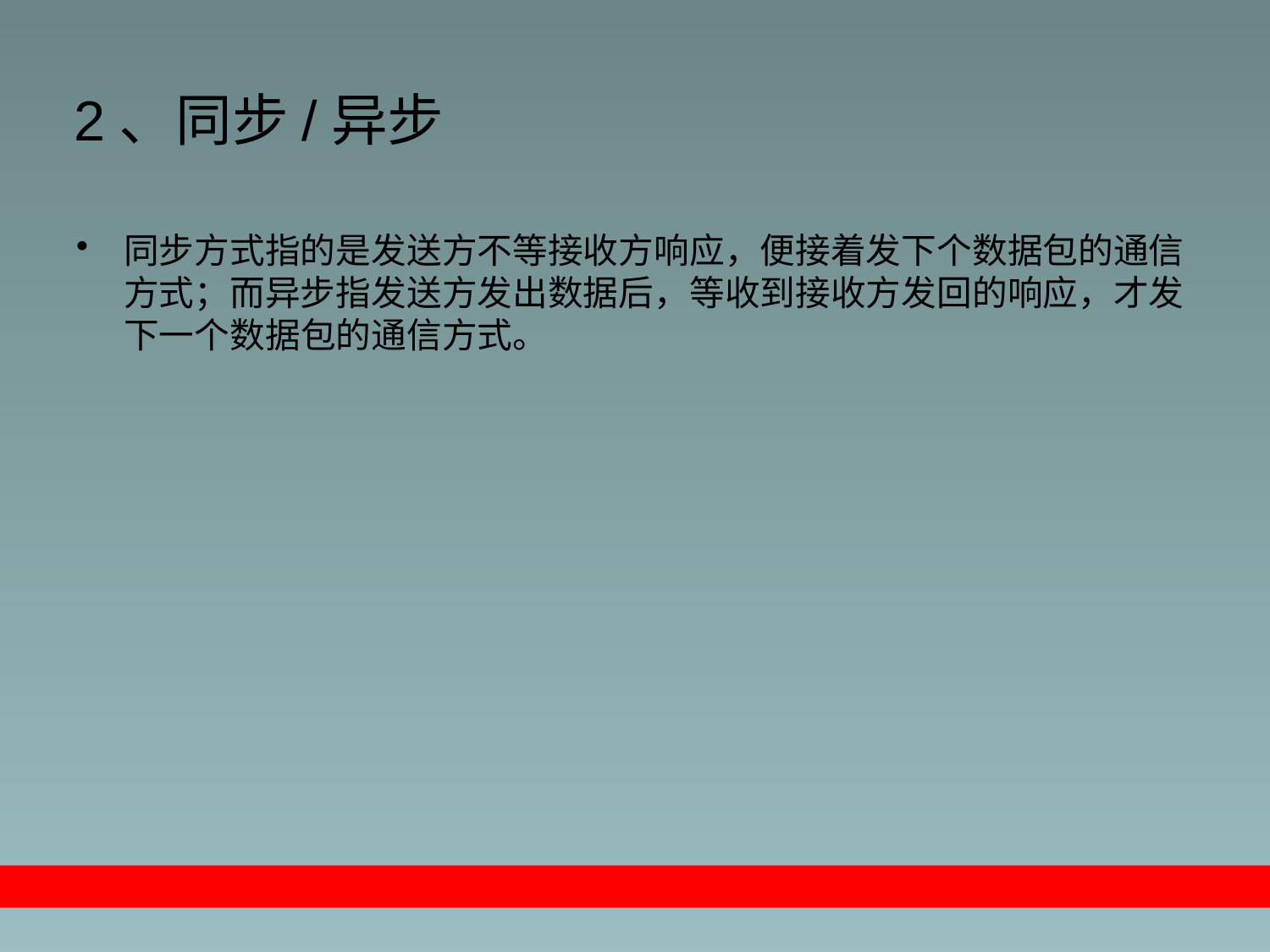

# 2、同步/异步
同步方式指的是发送方不等接收方响应，便接着发下个数据包的通信方式；而异步指发送方发出数据后，等收到接收方发回的响应，才发下一个数据包的通信方式。